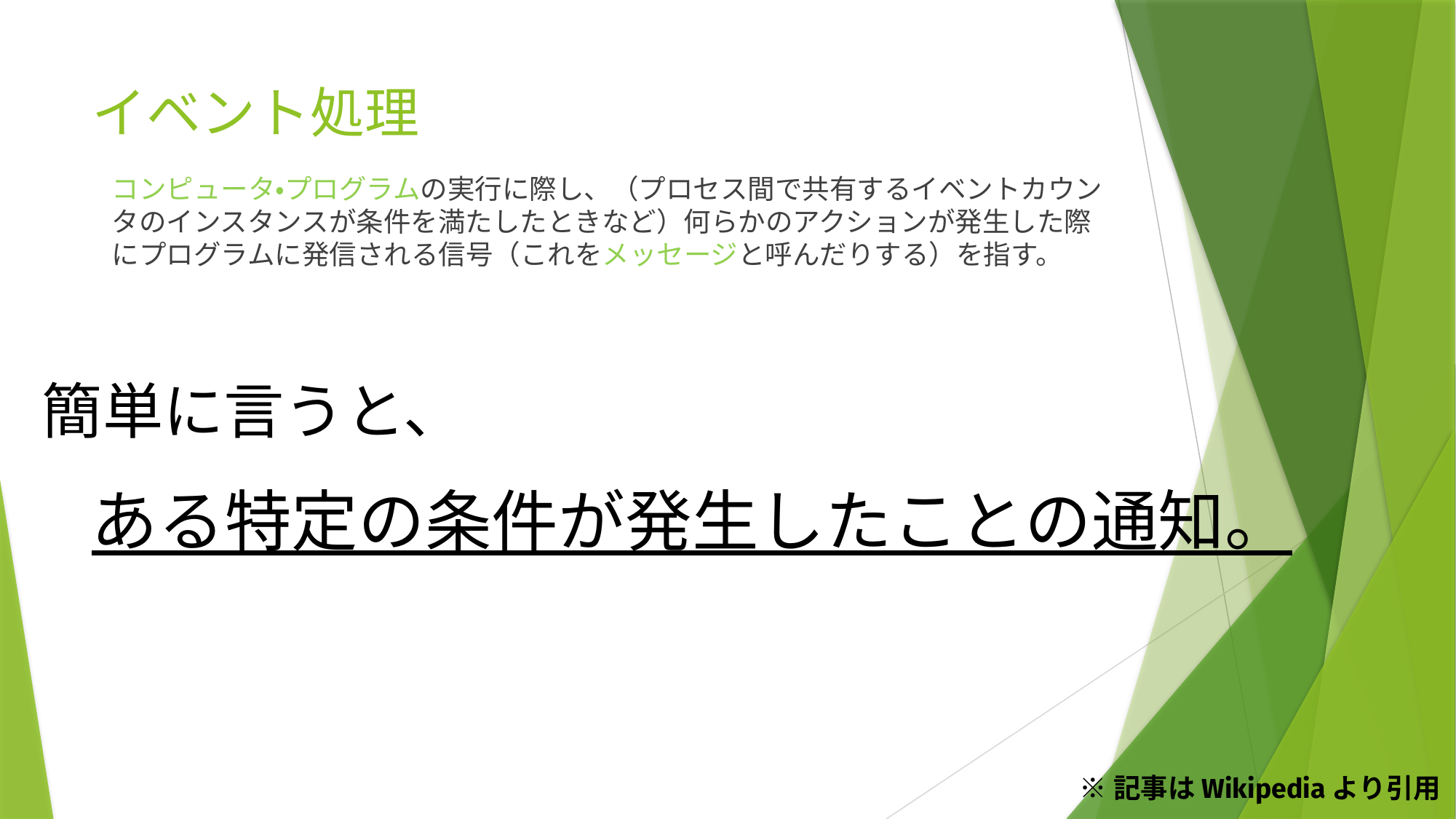

# イベント処理
コンピュータ・プログラムの実行に際し、（プロセス間で共有するイベントカウンタのインスタンスが条件を満たしたときなど）何らかのアクションが発生した際にプログラムに発信される信号（これをメッセージと呼んだりする）を指す。
簡単に言うと、
ある特定の条件が発生したことの通知。
※記事はWikipediaより引用